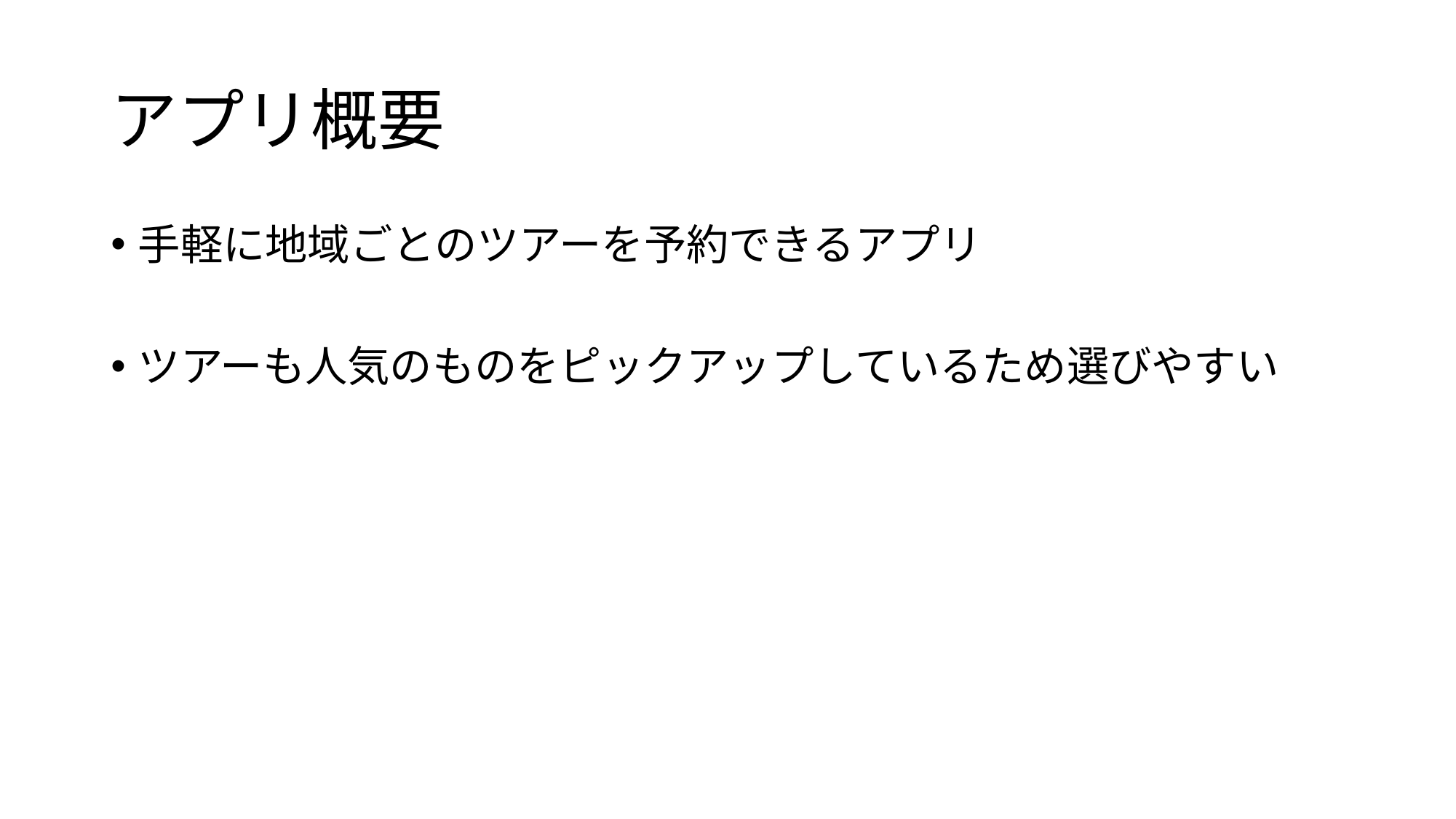

# アプリ概要
手軽に地域ごとのツアーを予約できるアプリ

ツアーも人気のものをピックアップしているため選びやすい